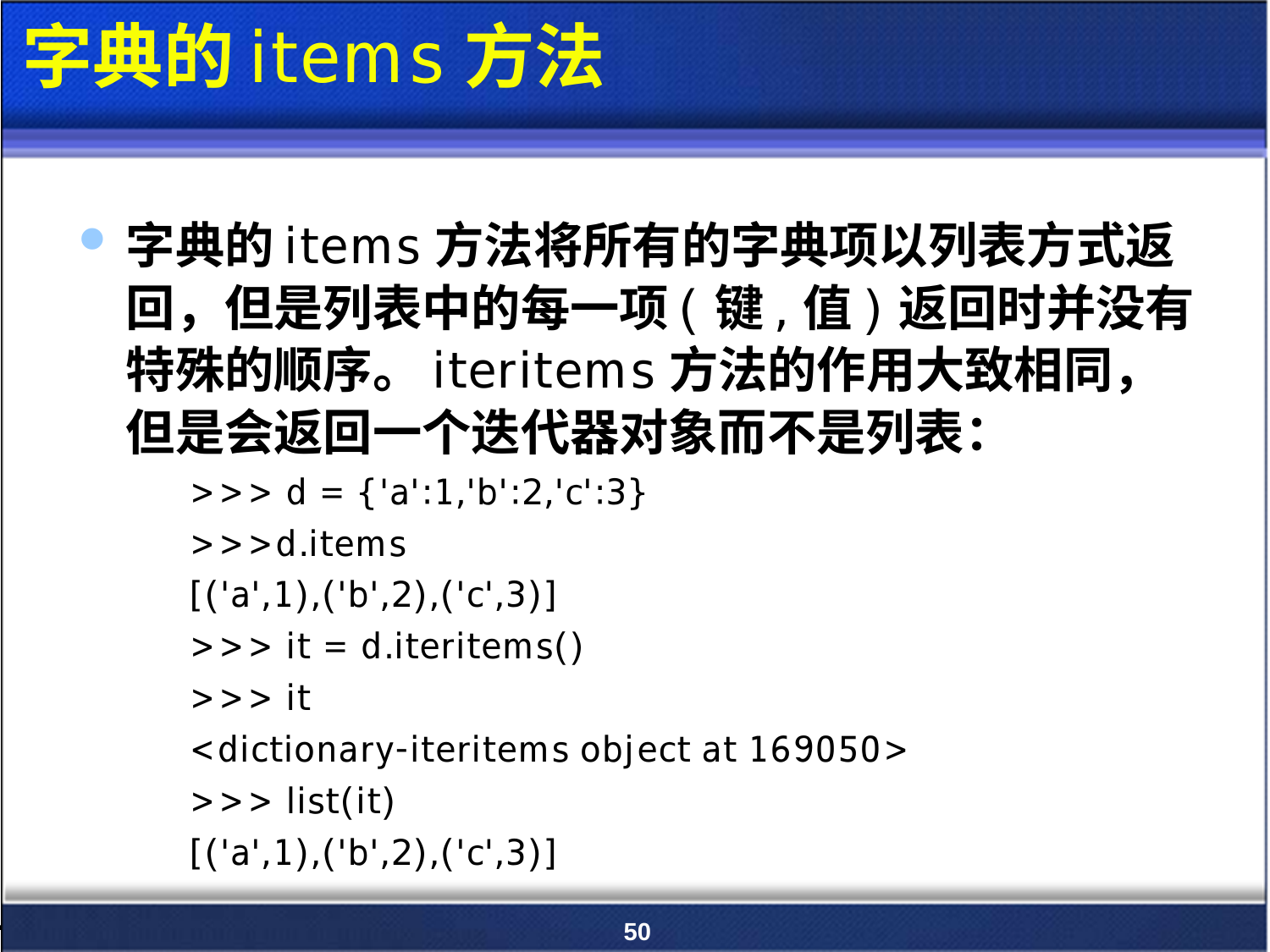

# 字典的items方法
字典的items方法将所有的字典项以列表方式返回，但是列表中的每一项(键,值)返回时并没有特殊的顺序。iteritems方法的作用大致相同，但是会返回一个迭代器对象而不是列表：
>>> d = {'a':1,'b':2,'c':3}
>>>d.items
[('a',1),('b',2),('c',3)]
>>> it = d.iteritems()
>>> it
<dictionary-iteritems object at 169050>
>>> list(it)
[('a',1),('b',2),('c',3)]

50